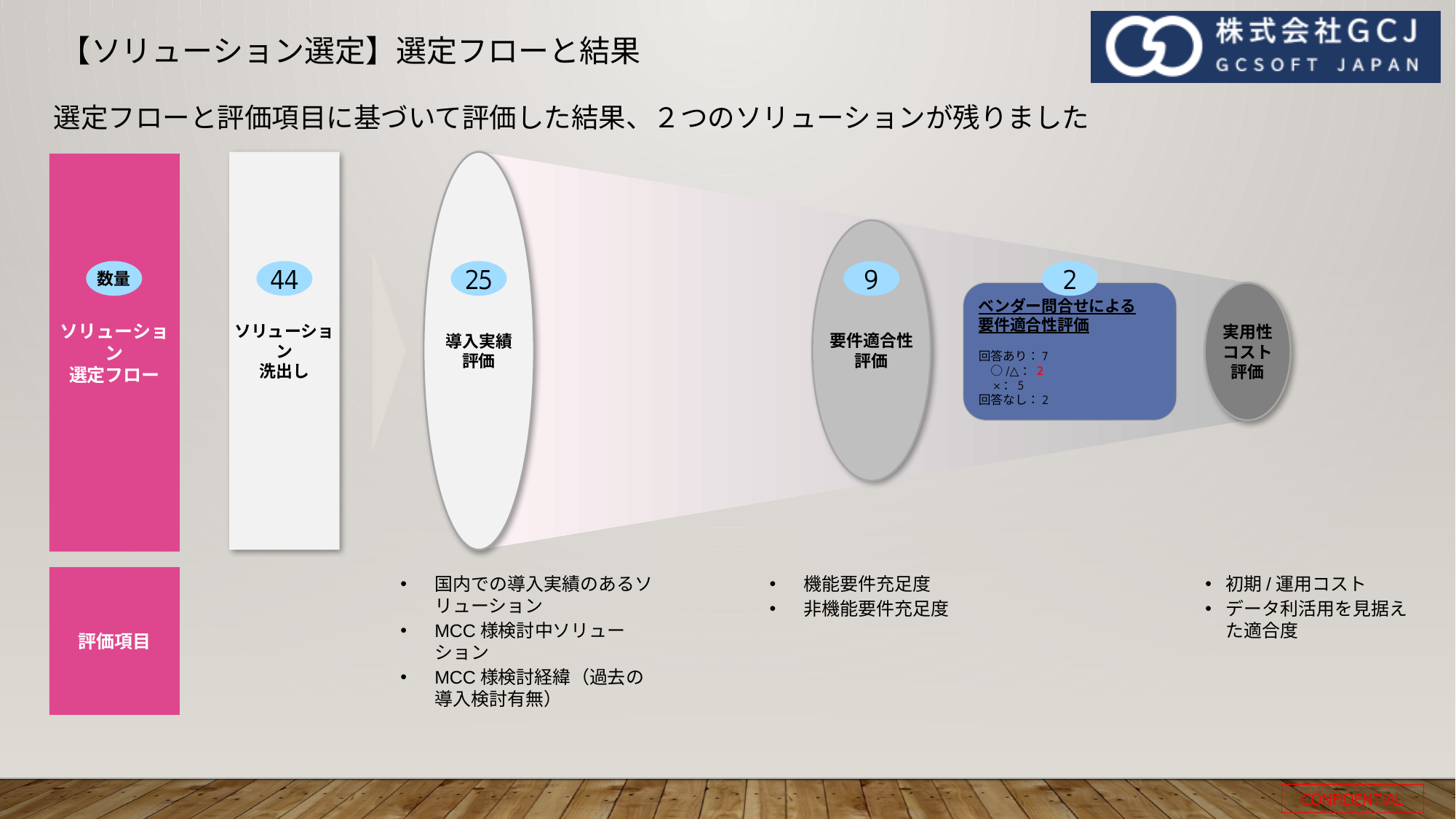

# 【ソリューション選定】選定フローと結果
選定フローと評価項目に基づいて評価した結果、２つのソリューションが残りました
ソリューション
洗出し
導入実績
評価
ソリューション
選定フロー
要件適合性
評価
数量
44
25
9
2
ベンダー問合せによる
要件適合性評価

回答あり：7
　○/△：2
　×：5
回答なし：2
実用性
コスト
評価

評価項目
国内での導入実績のあるソリューション
MCC様検討中ソリューション
MCC様検討経緯（過去の導入検討有無）
機能要件充足度
非機能要件充足度
初期/運用コスト
データ利活用を見据えた適合度